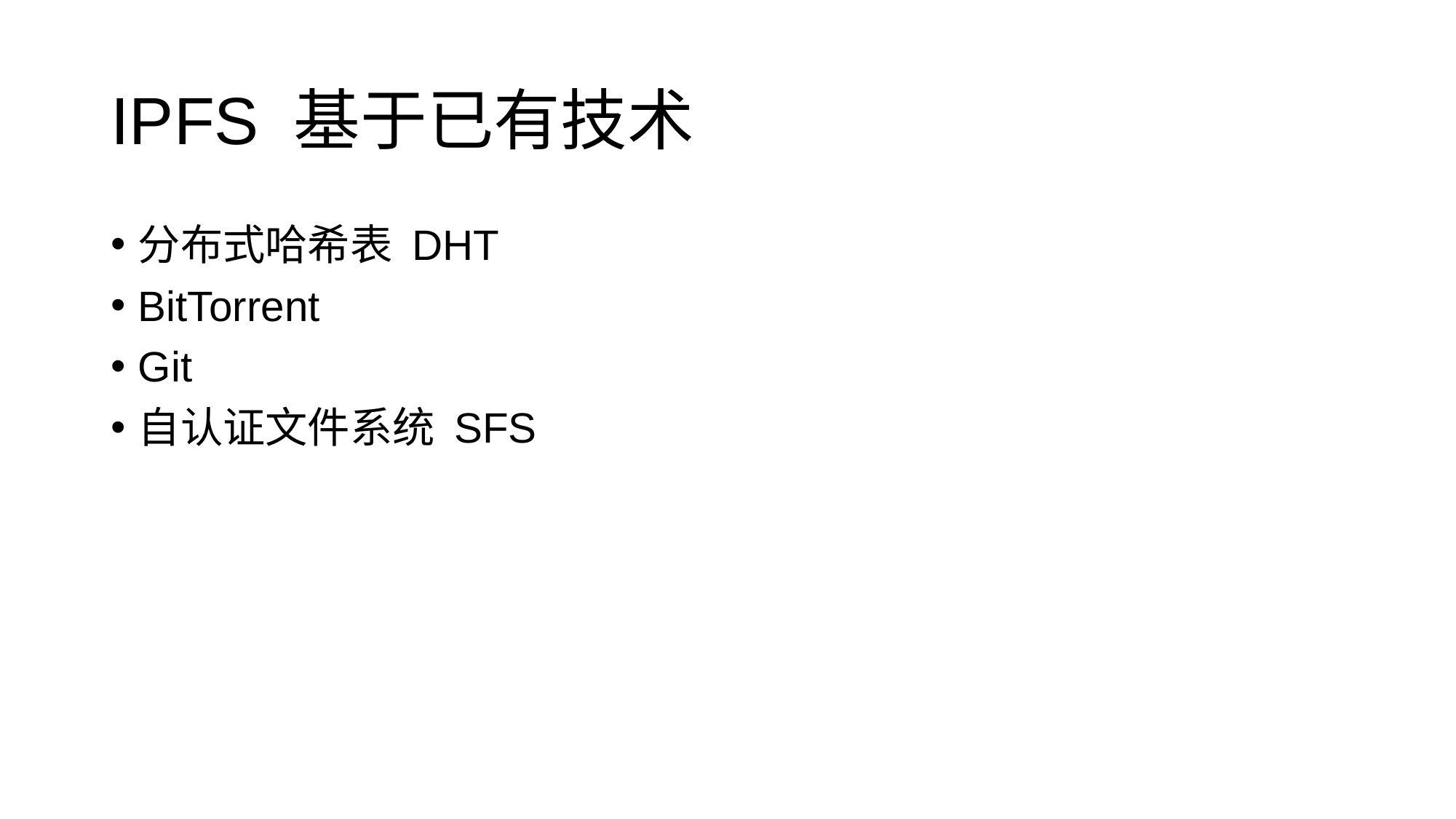

# IPFS 基于已有技术
分布式哈希表 DHT
BitTorrent
Git
自认证文件系统 SFS